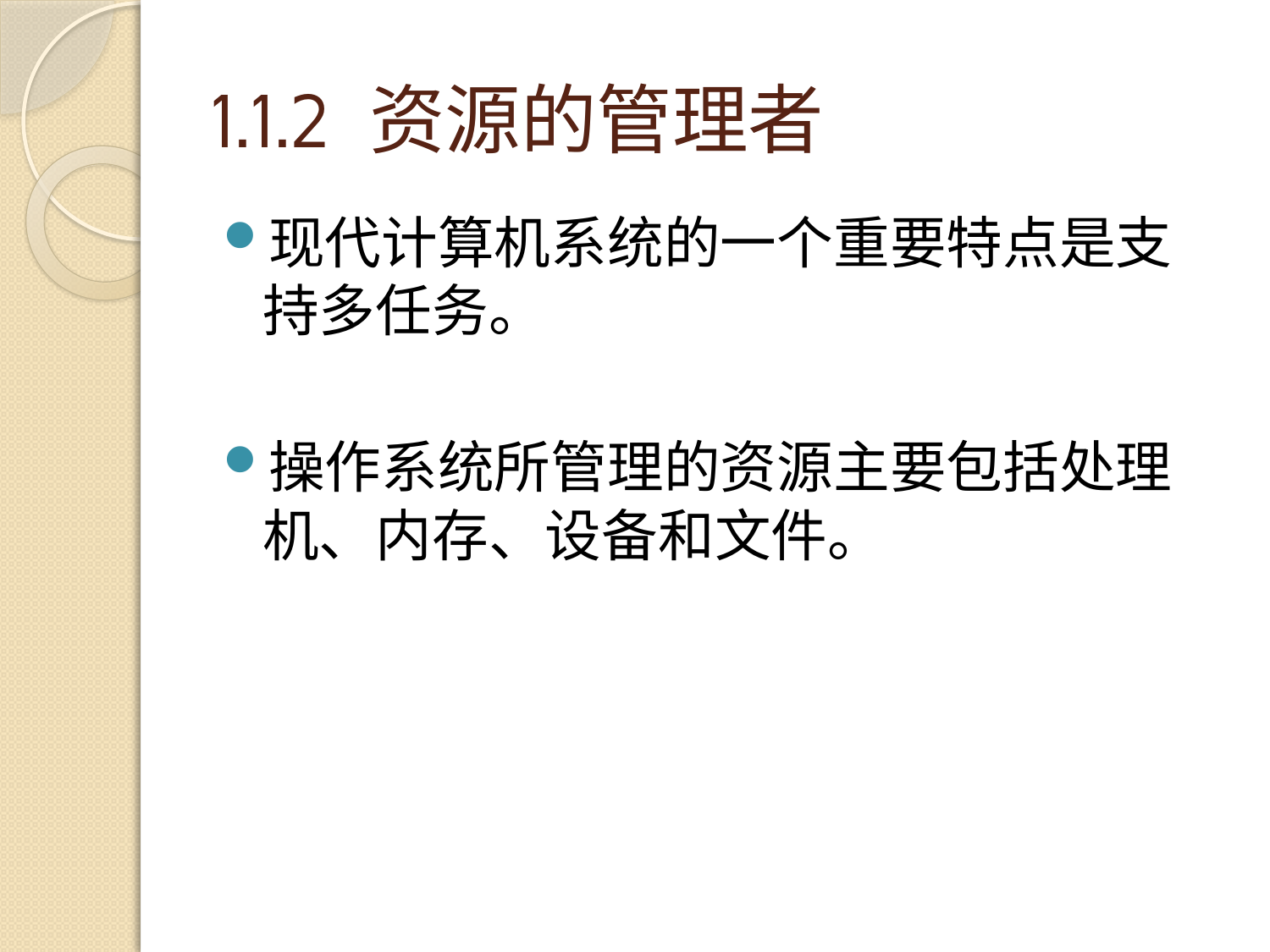

# 1.1.2 资源的管理者
现代计算机系统的一个重要特点是支持多任务。

操作系统所管理的资源主要包括处理机、内存、设备和文件。